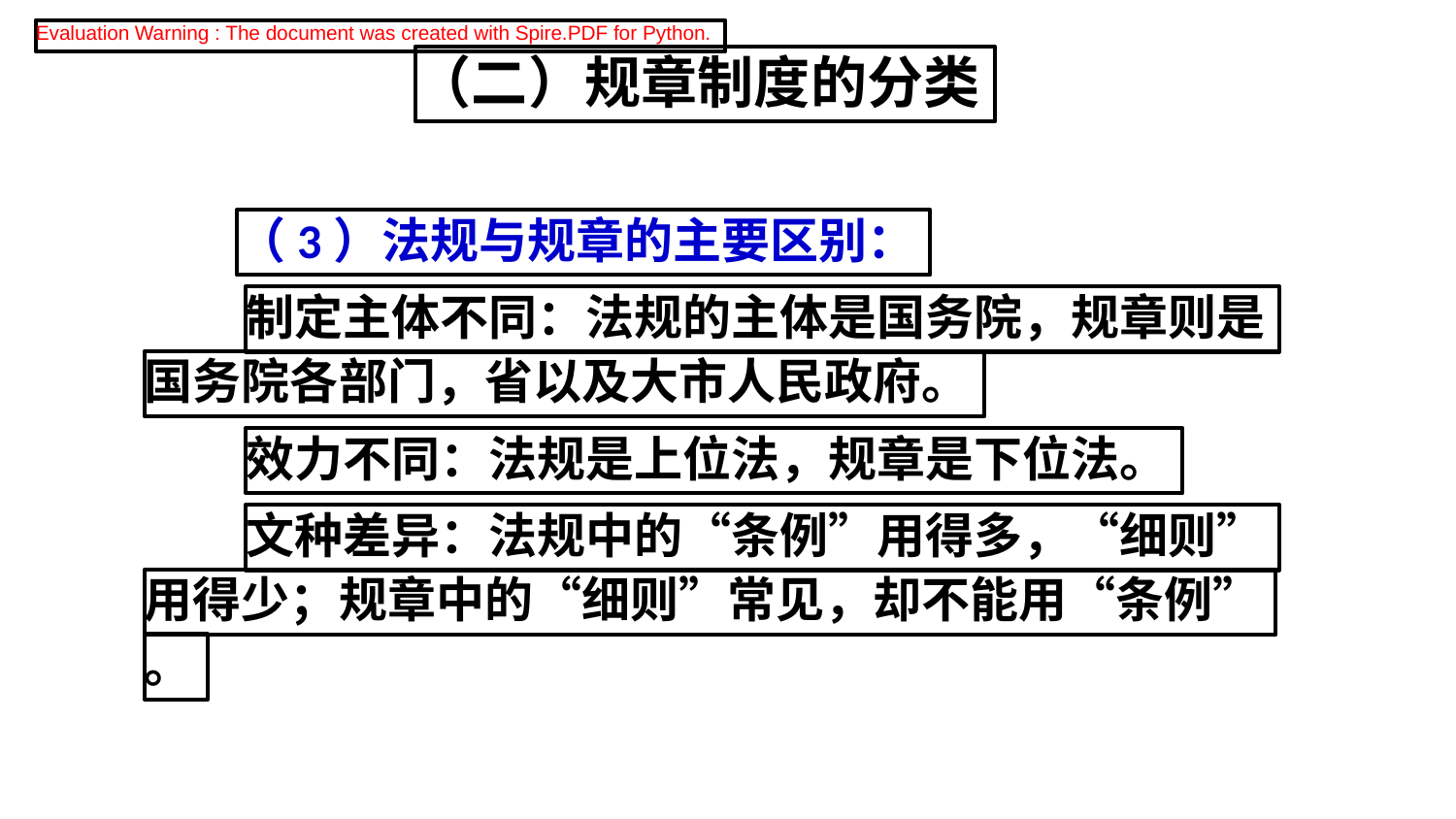

Evaluation Warning : The document was created with Spire.PDF for Python.
（二）规章制度的分类
（3）法规与规章的主要区别：
制定主体不同：法规的主体是国务院，规章则是
国务院各部门，省以及大市人民政府。
效力不同：法规是上位法，规章是下位法。
文种差异：法规中的“条例”用得多，“细则”
用得少；规章中的“细则”常见，却不能用“条例”
。